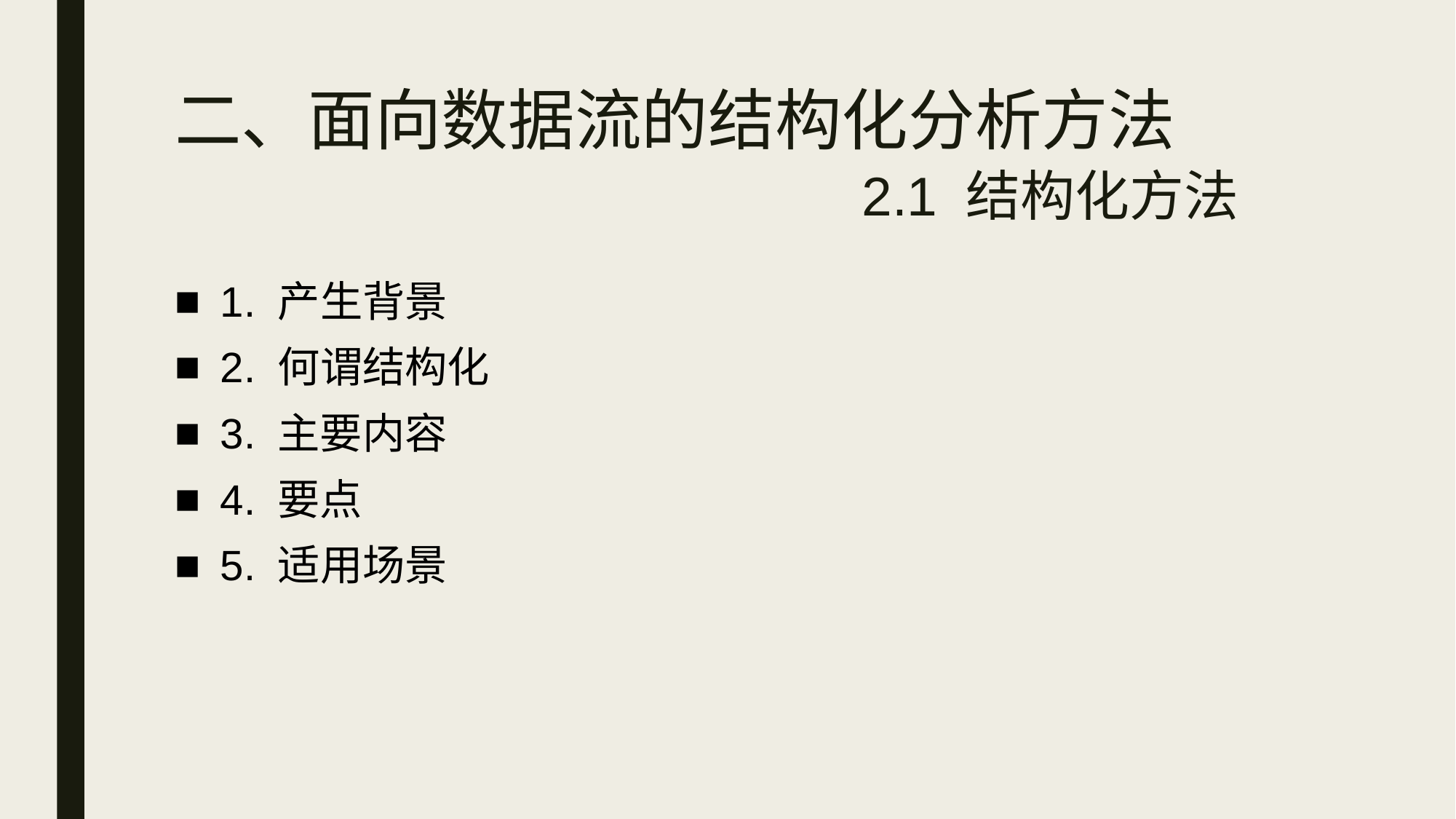

# 二、面向数据流的结构化分析方法 2.1 结构化方法
1. 产生背景
2. 何谓结构化
3. 主要内容
4. 要点
5. 适用场景